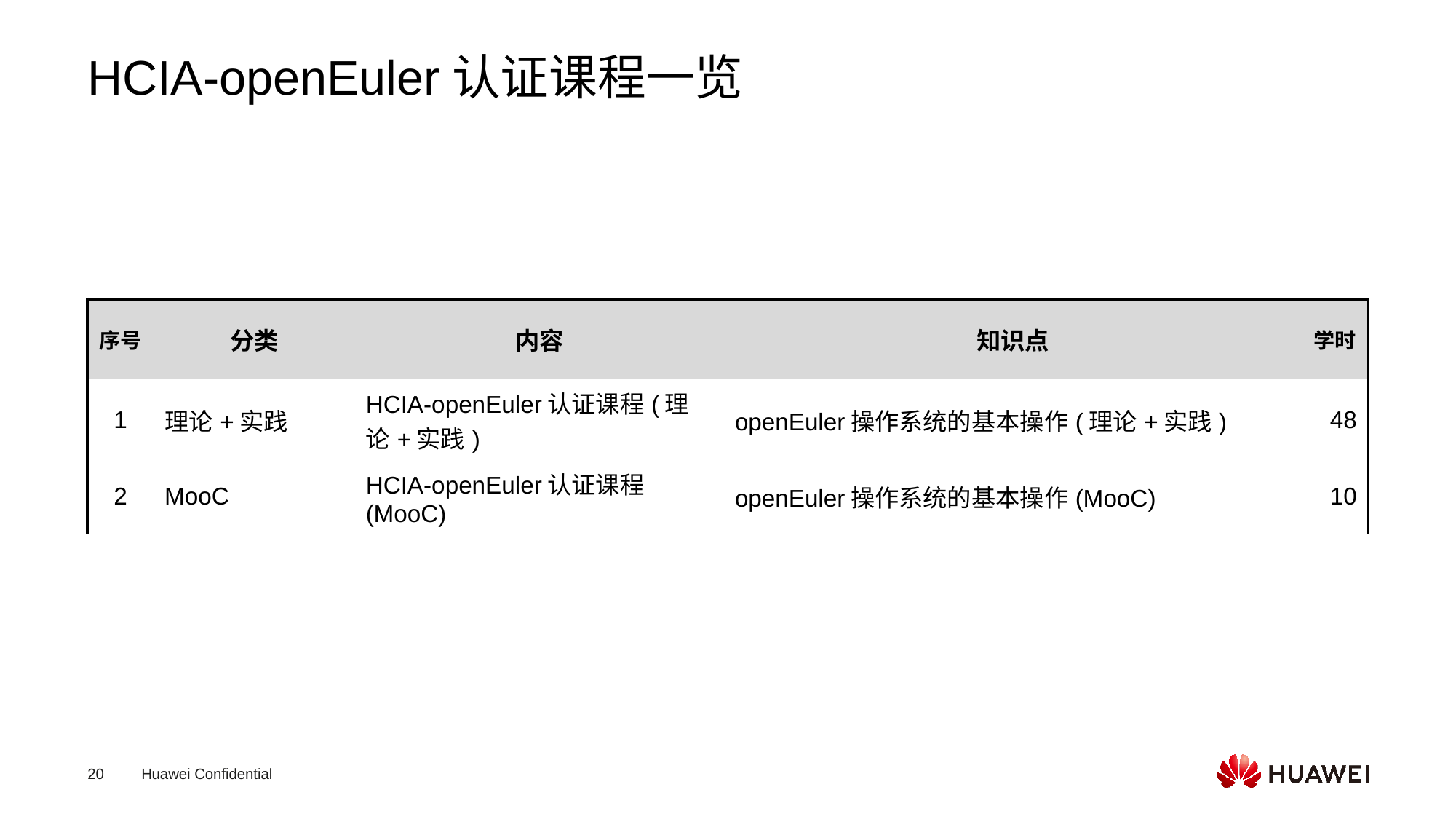

# HCIA-openEuler认证课程一览
| 序号 | 分类 | 内容 | 知识点 | 学时 |
| --- | --- | --- | --- | --- |
| 1 | 理论+实践 | HCIA-openEuler认证课程(理论+实践) | openEuler操作系统的基本操作(理论+实践) | 48 |
| 2 | MooC | HCIA-openEuler认证课程(MooC) | openEuler操作系统的基本操作(MooC) | 10 |